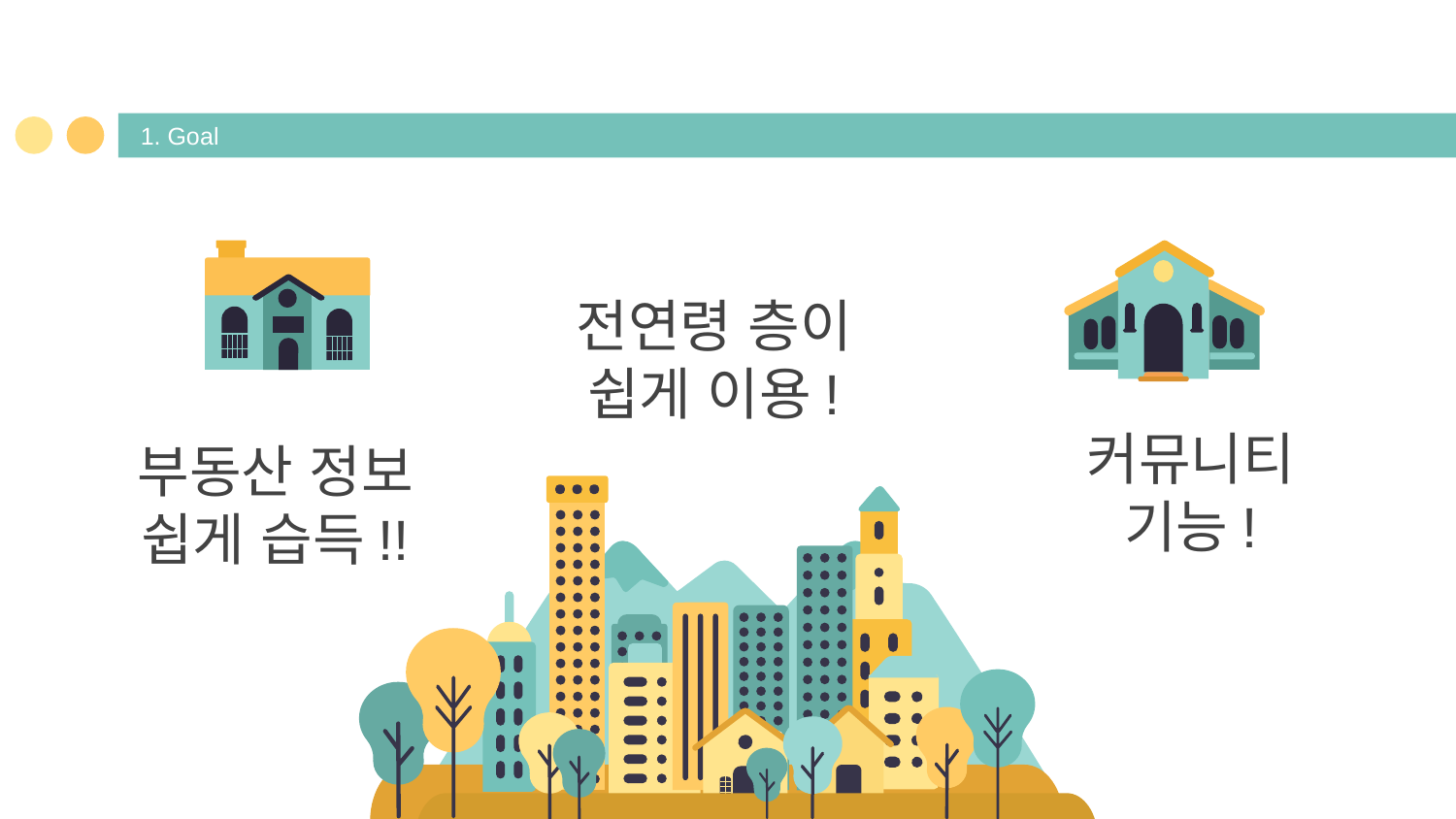

1. Goal

전연령 층이 쉽게 이용!
커뮤니티
기능!
부동산 정보 쉽게 습득!!